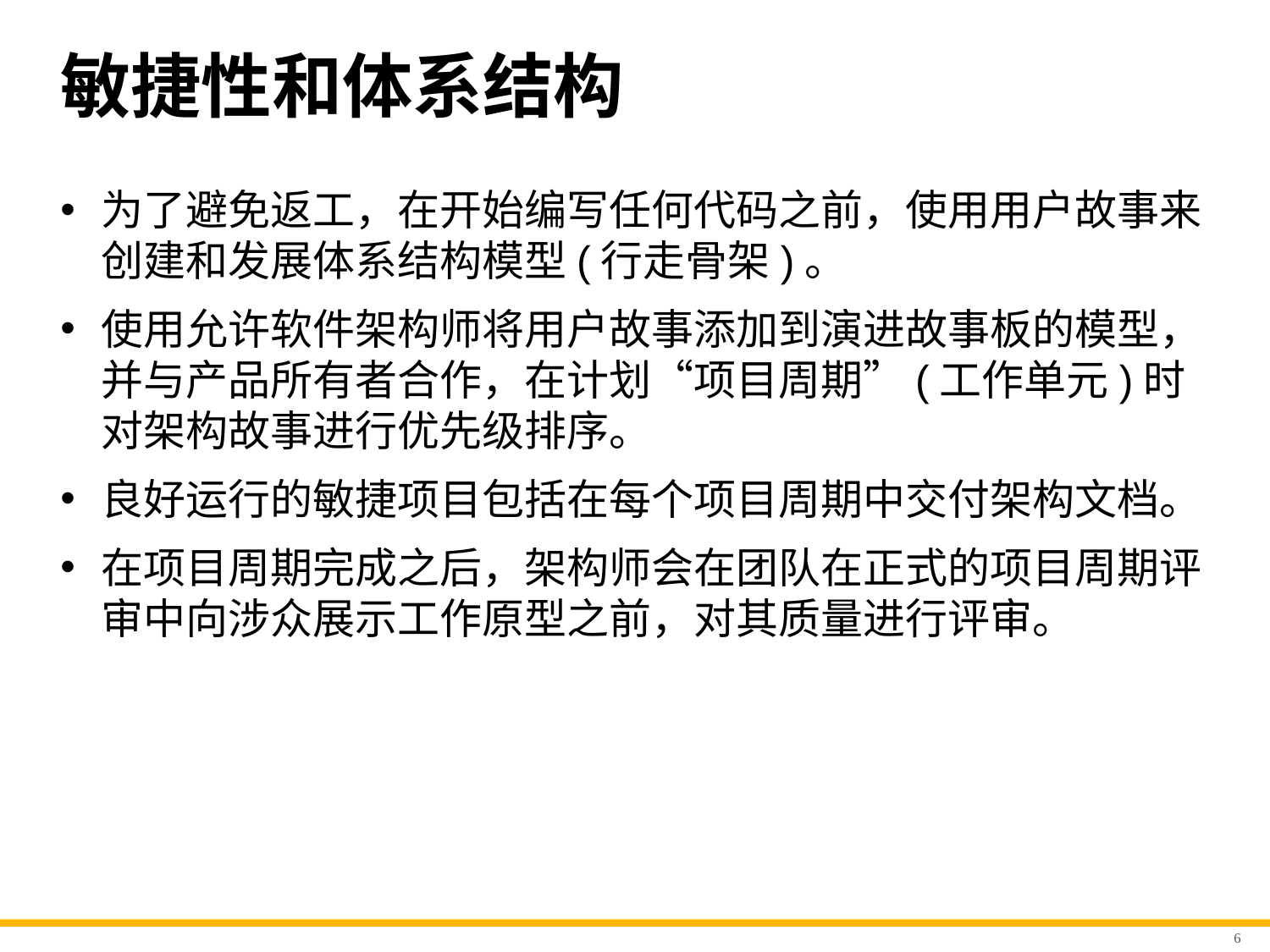

# 敏捷性和体系结构
为了避免返工，在开始编写任何代码之前，使用用户故事来创建和发展体系结构模型(行走骨架)。
使用允许软件架构师将用户故事添加到演进故事板的模型，并与产品所有者合作，在计划“项目周期”(工作单元)时对架构故事进行优先级排序。
良好运行的敏捷项目包括在每个项目周期中交付架构文档。
在项目周期完成之后，架构师会在团队在正式的项目周期评审中向涉众展示工作原型之前，对其质量进行评审。
6